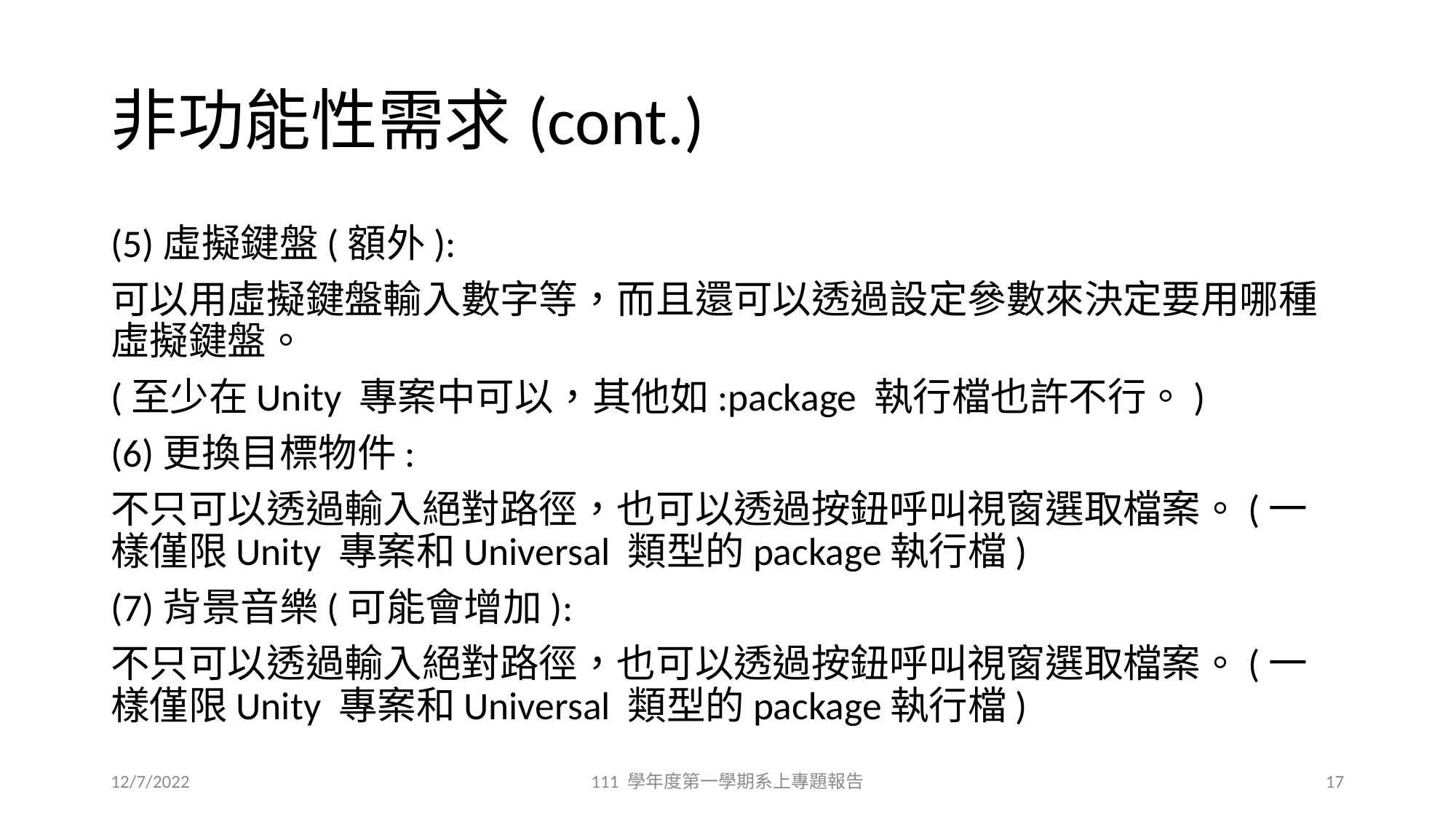

# 非功能性需求(cont.)
(5)虛擬鍵盤(額外):
可以用虛擬鍵盤輸入數字等，而且還可以透過設定參數來決定要用哪種虛擬鍵盤。
(至少在Unity 專案中可以，其他如:package 執行檔也許不行。)
(6)更換目標物件:
不只可以透過輸入絕對路徑，也可以透過按鈕呼叫視窗選取檔案。(一樣僅限Unity 專案和Universal 類型的package執行檔)
(7)背景音樂(可能會增加):
不只可以透過輸入絕對路徑，也可以透過按鈕呼叫視窗選取檔案。(一樣僅限Unity 專案和Universal 類型的package執行檔)

12/7/2022
111 學年度第一學期系上專題報告
17